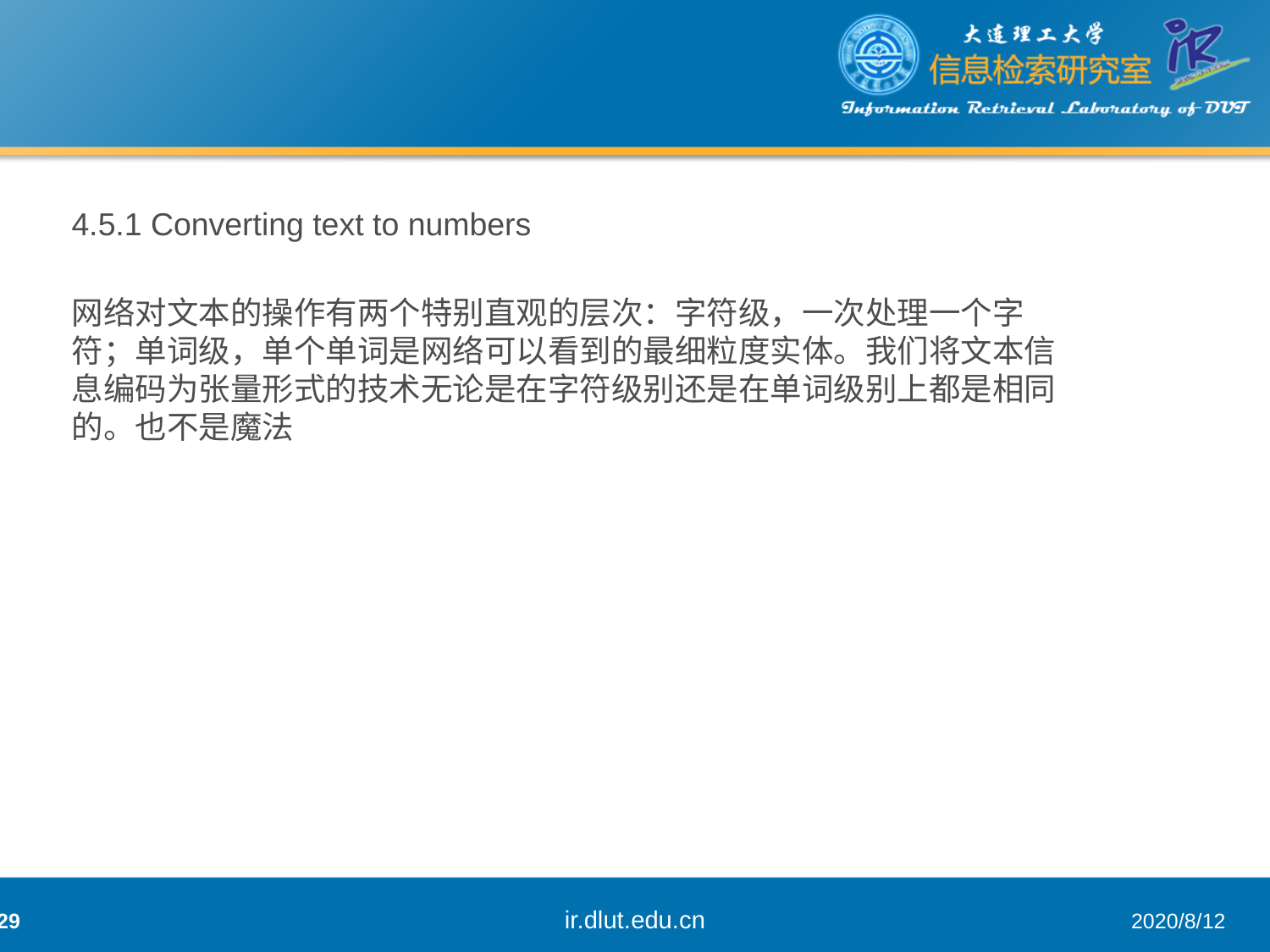

4.5.1 Converting text to numbers
网络对文本的操作有两个特别直观的层次：字符级，一次处理一个字符；单词级，单个单词是网络可以看到的最细粒度实体。我们将文本信息编码为张量形式的技术无论是在字符级别还是在单词级别上都是相同的。也不是魔法